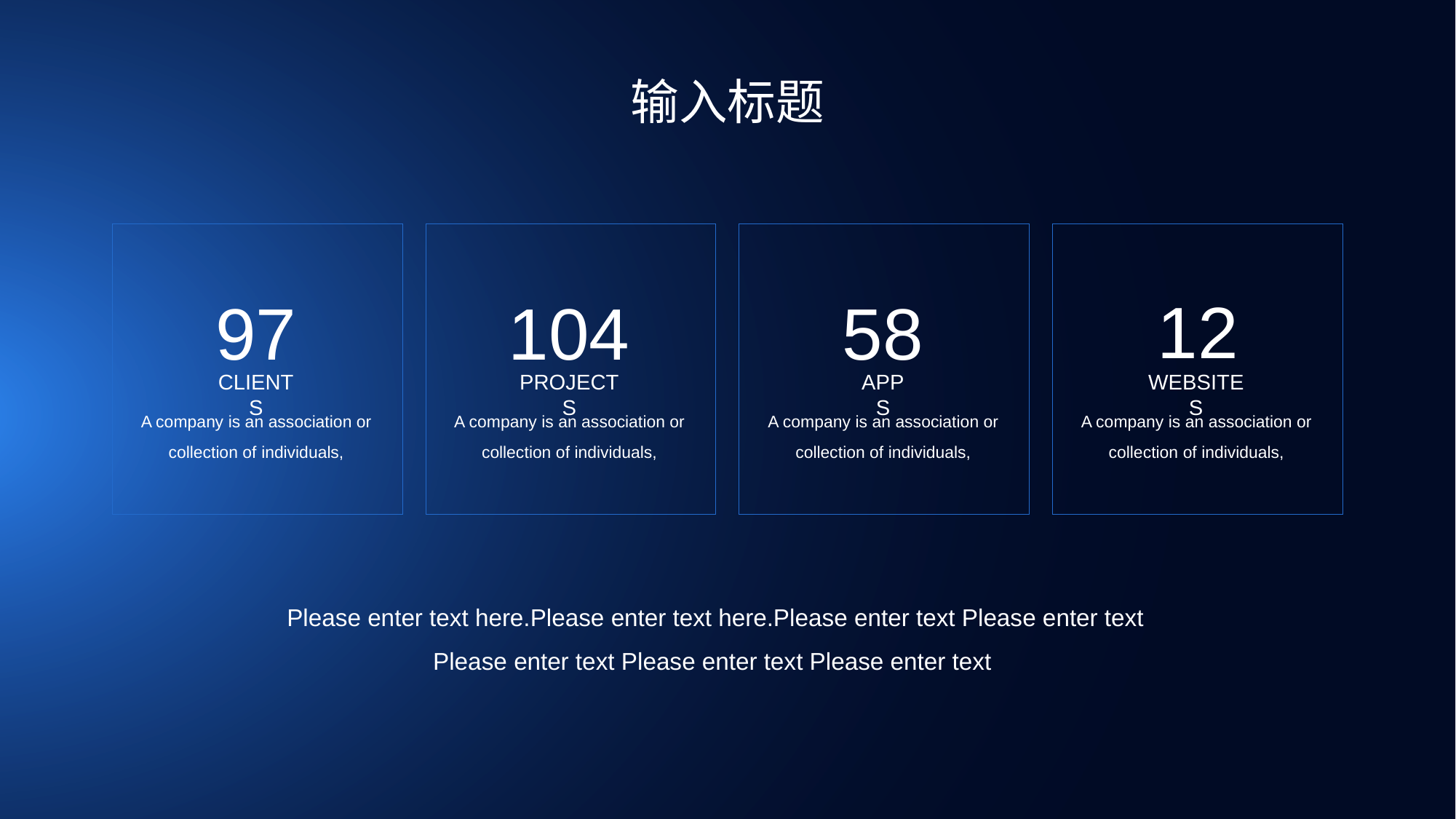

输入标题

12
97
104
58
CLIENTS
PROJECTS
APPS
WEBSITES
A company is an association or collection of individuals,
A company is an association or collection of individuals,
A company is an association or collection of individuals,
A company is an association or collection of individuals,
Please enter text here.Please enter text here.Please enter text Please enter text Please enter text Please enter text Please enter text